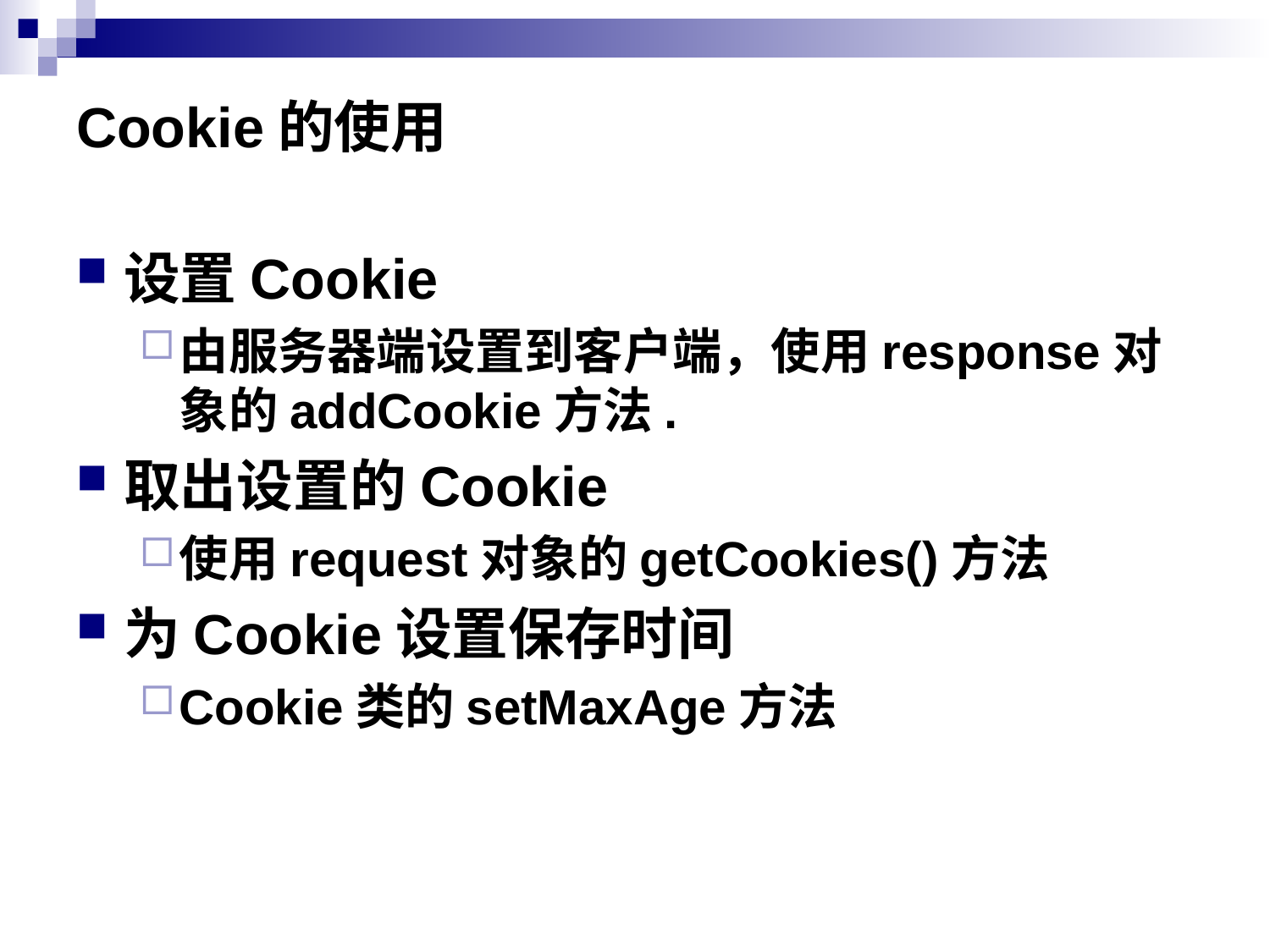

# Cookie的使用
设置Cookie
由服务器端设置到客户端，使用response对象的addCookie方法.
取出设置的Cookie
使用request对象的getCookies()方法
为Cookie设置保存时间
Cookie类的setMaxAge方法
27